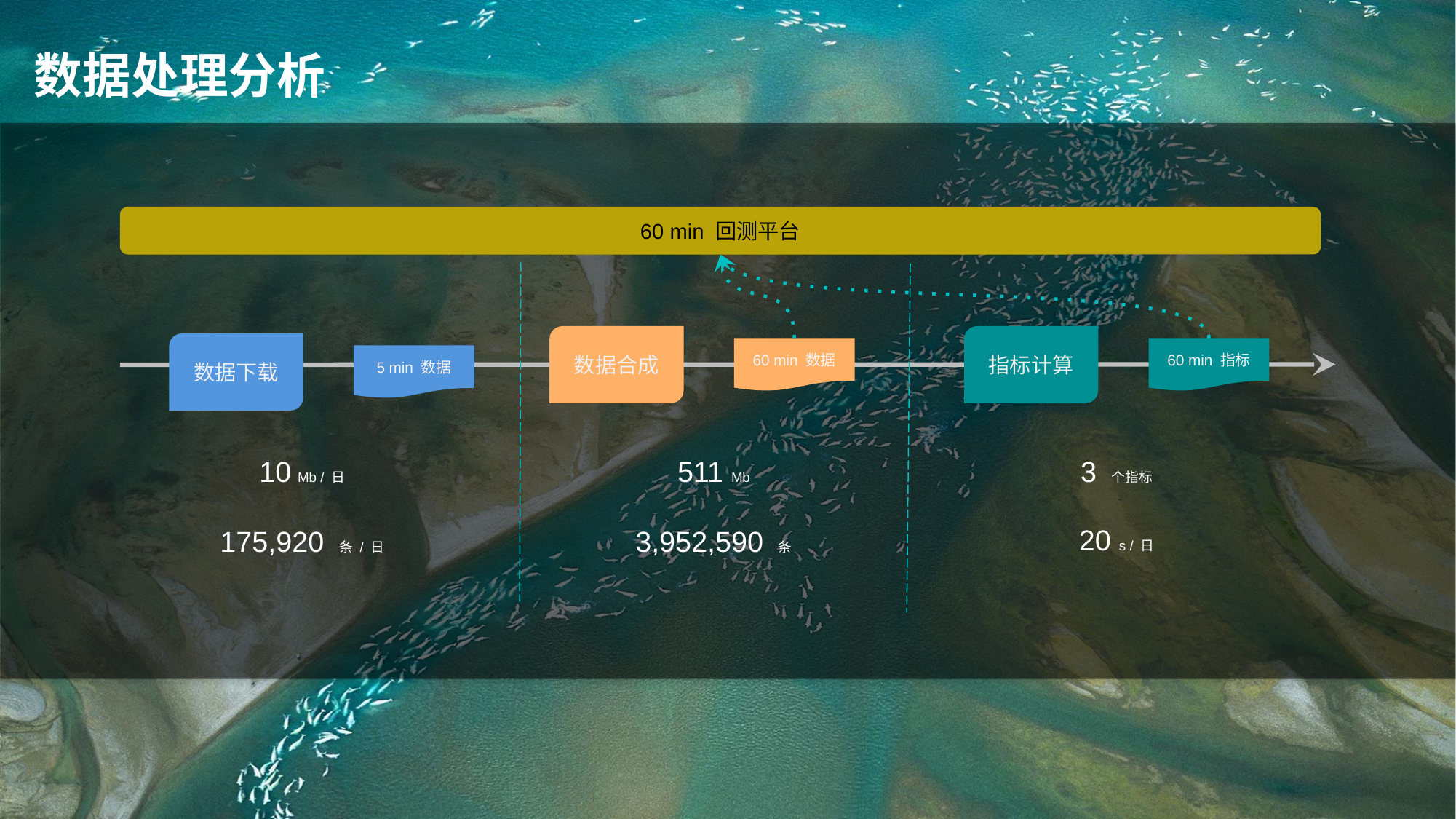

数据处理分析

60 min 回测平台

指标计算
60 min 指标
数据合成
60 min 数据
数据下载
5 min 数据
10 Mb / 日
511 Mb
3 个指标
175,920 条 / 日
3,952,590 条
20 s / 日